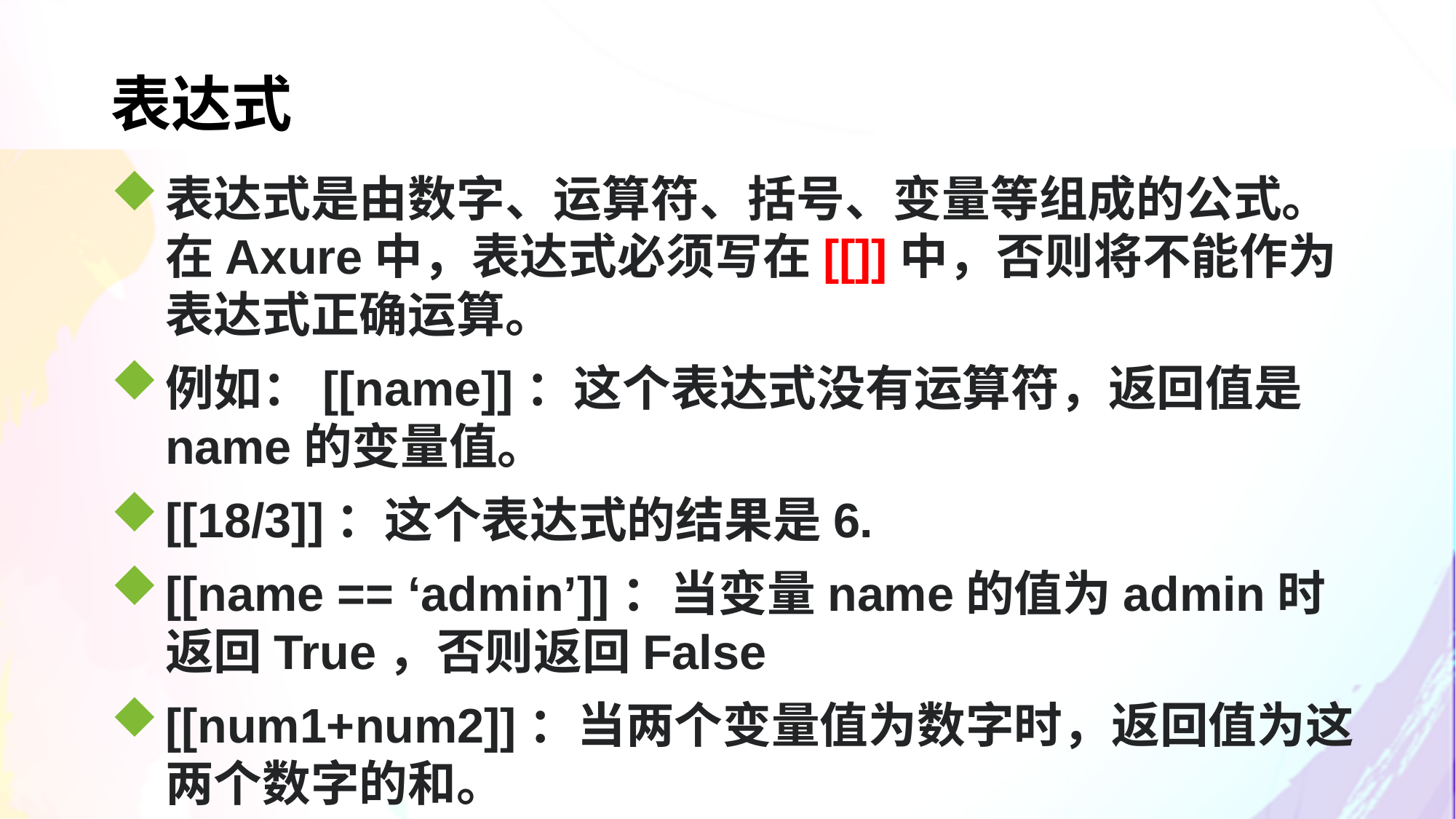

# 表达式
表达式是由数字、运算符、括号、变量等组成的公式。在Axure中，表达式必须写在[[]]中，否则将不能作为表达式正确运算。
例如：[[name]]：这个表达式没有运算符，返回值是name的变量值。
[[18/3]]：这个表达式的结果是6.
[[name == ‘admin’]]：当变量name的值为admin时返回True，否则返回False
[[num1+num2]]：当两个变量值为数字时，返回值为这两个数字的和。